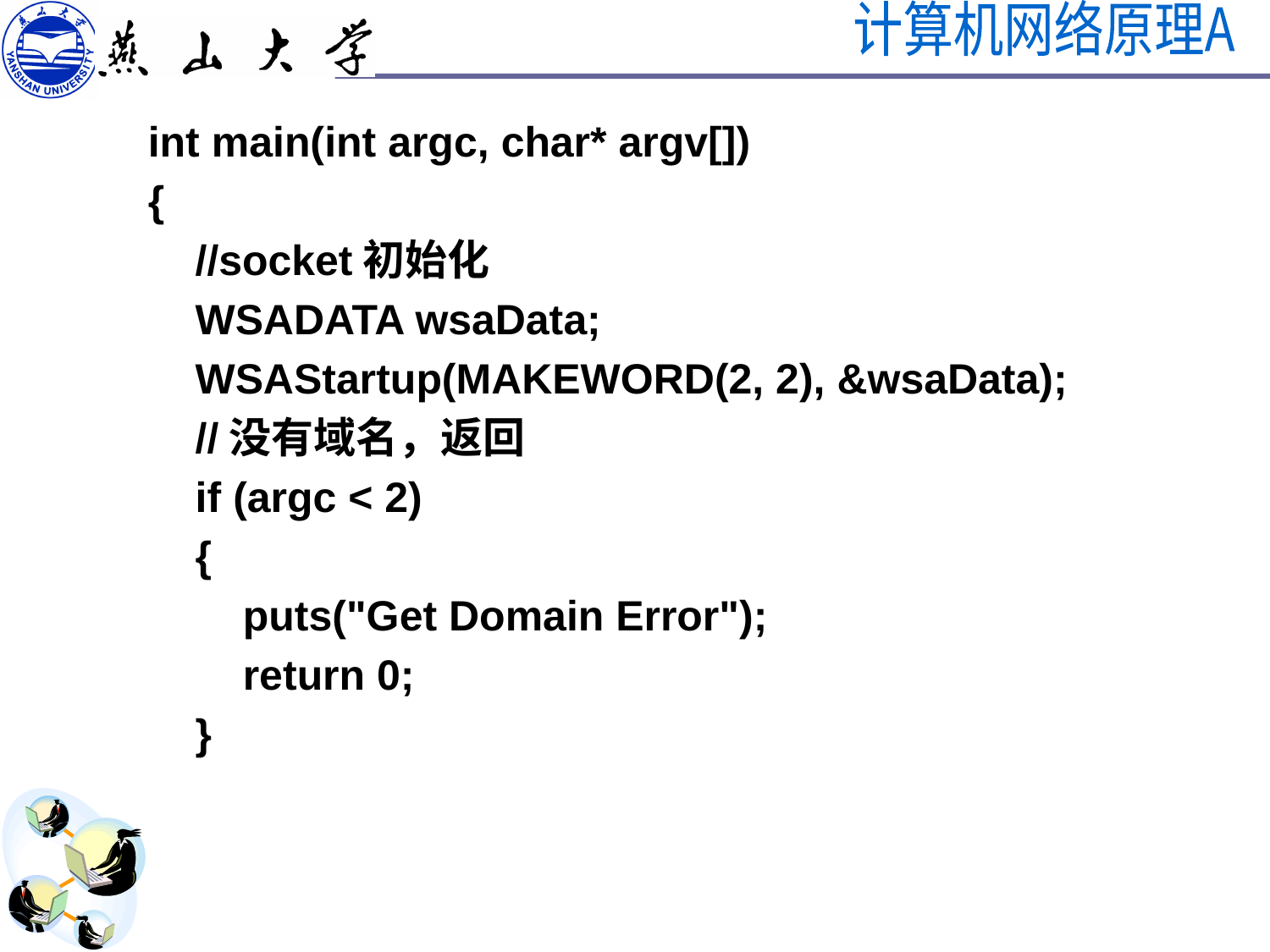

int main(int argc, char* argv[])
{
    //socket初始化
    WSADATA wsaData;
    WSAStartup(MAKEWORD(2, 2), &wsaData);
    //没有域名，返回
    if (argc < 2)
    {
        puts("Get Domain Error");
        return 0;
    }